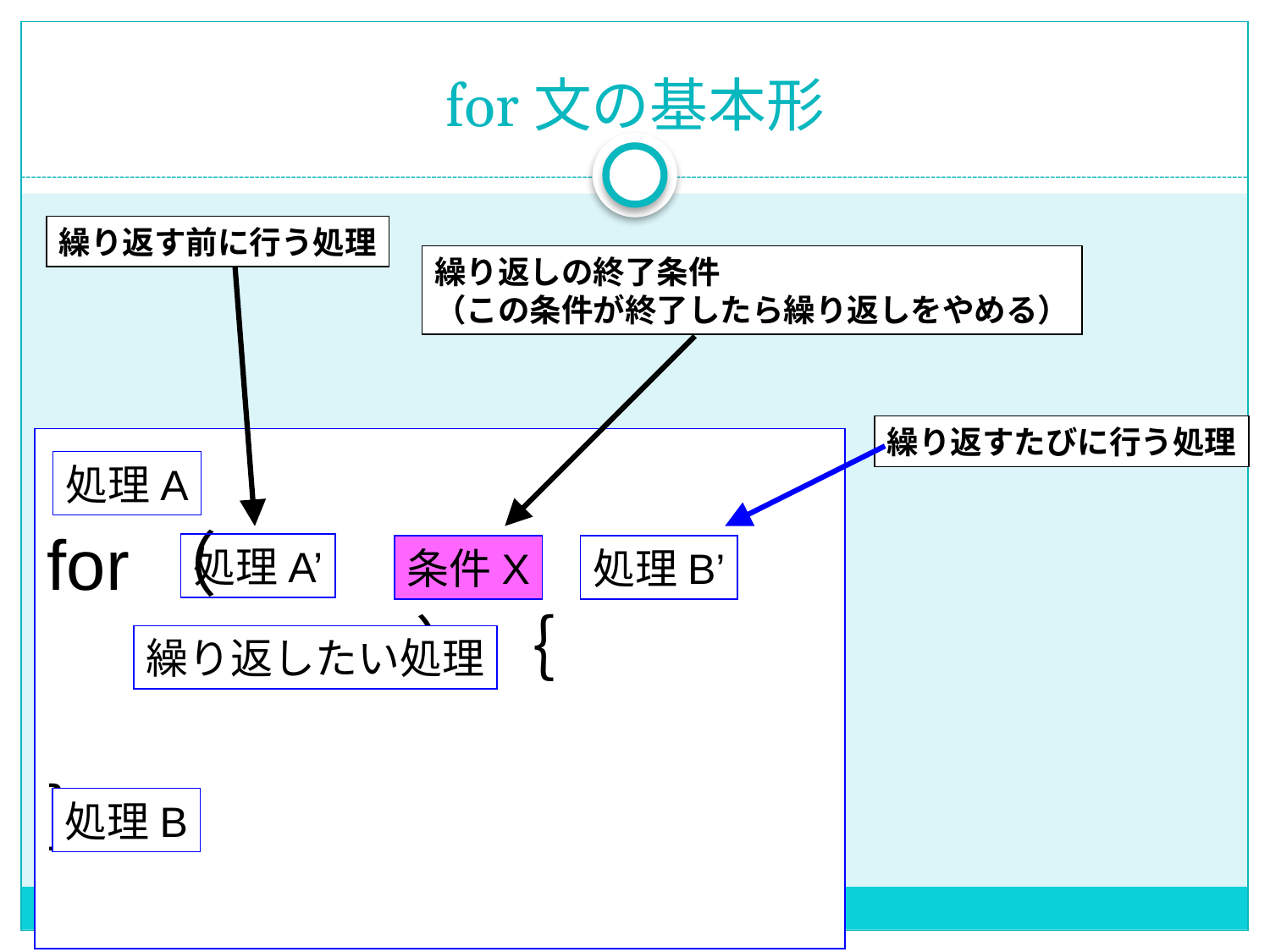

# for文の基本形
繰り返す前に行う処理
繰り返しの終了条件
（この条件が終了したら繰り返しをやめる）

繰り返すたびに行う処理

for（　　　　； 　　　； 　　　）｛
｝

処理A
処理A’
条件X
処理B’
繰り返したい処理
処理B